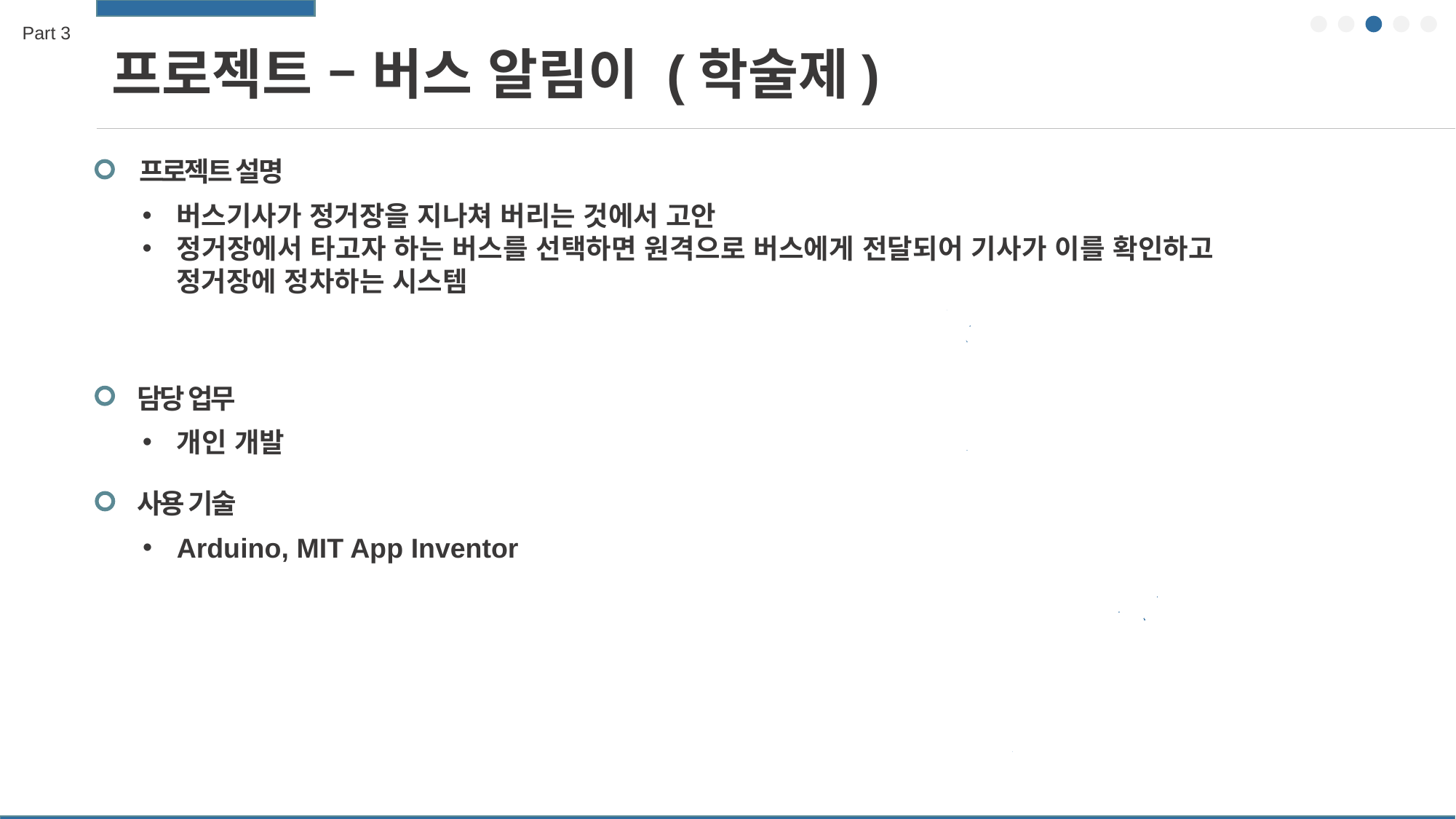

Part 3

프로젝트 – 버스 알림이 (학술제)
프로젝트 설명

버스기사가 정거장을 지나쳐 버리는 것에서 고안
정거장에서 타고자 하는 버스를 선택하면 원격으로 버스에게 전달되어 기사가 이를 확인하고 정거장에 정차하는 시스템

담당 업무

개인 개발
사용 기술

Arduino, MIT App Inventor